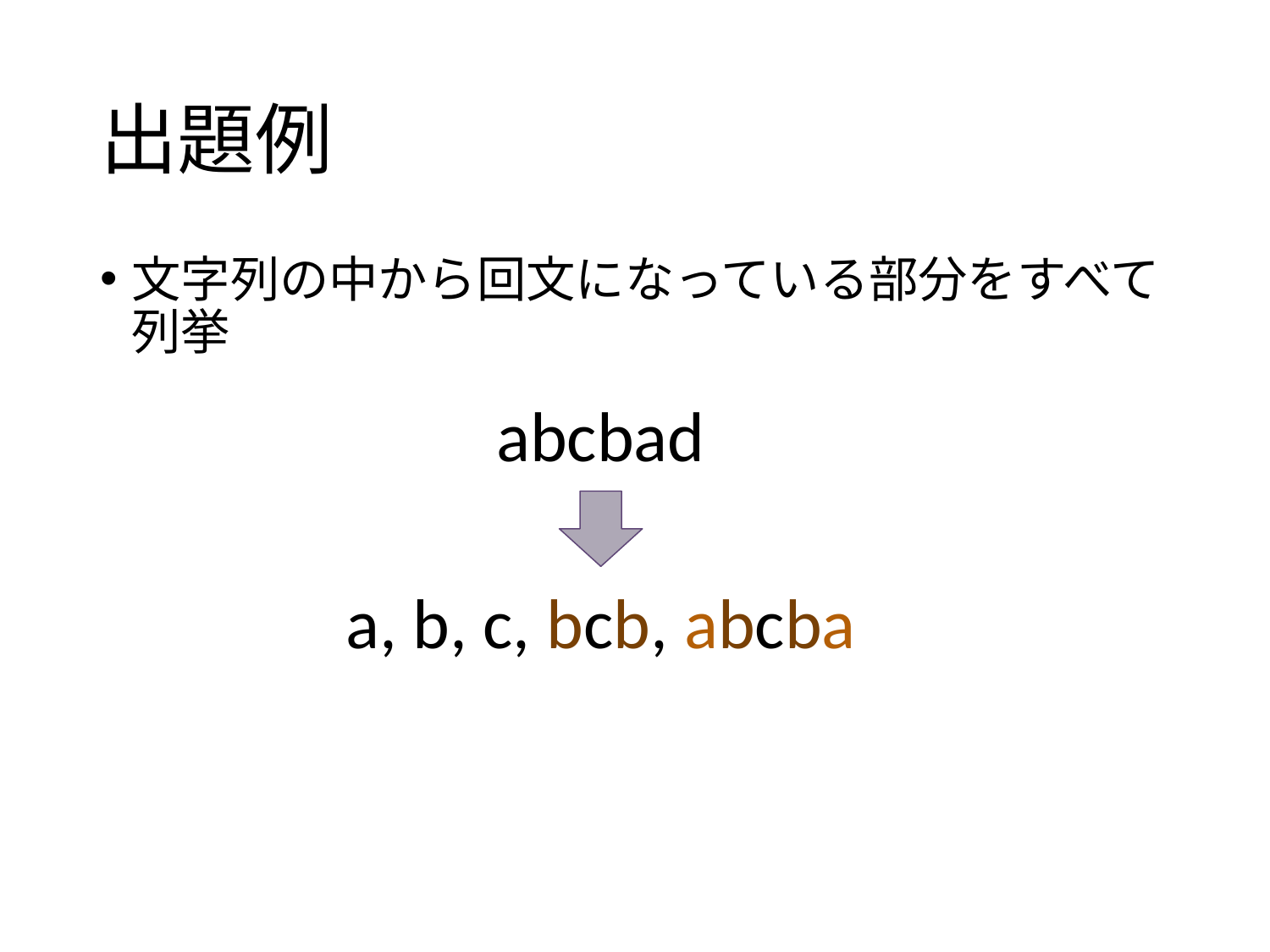

# 出題例
文字列の中から回文になっている部分をすべて列挙
abcbad

a, b, c, bcb, abcba